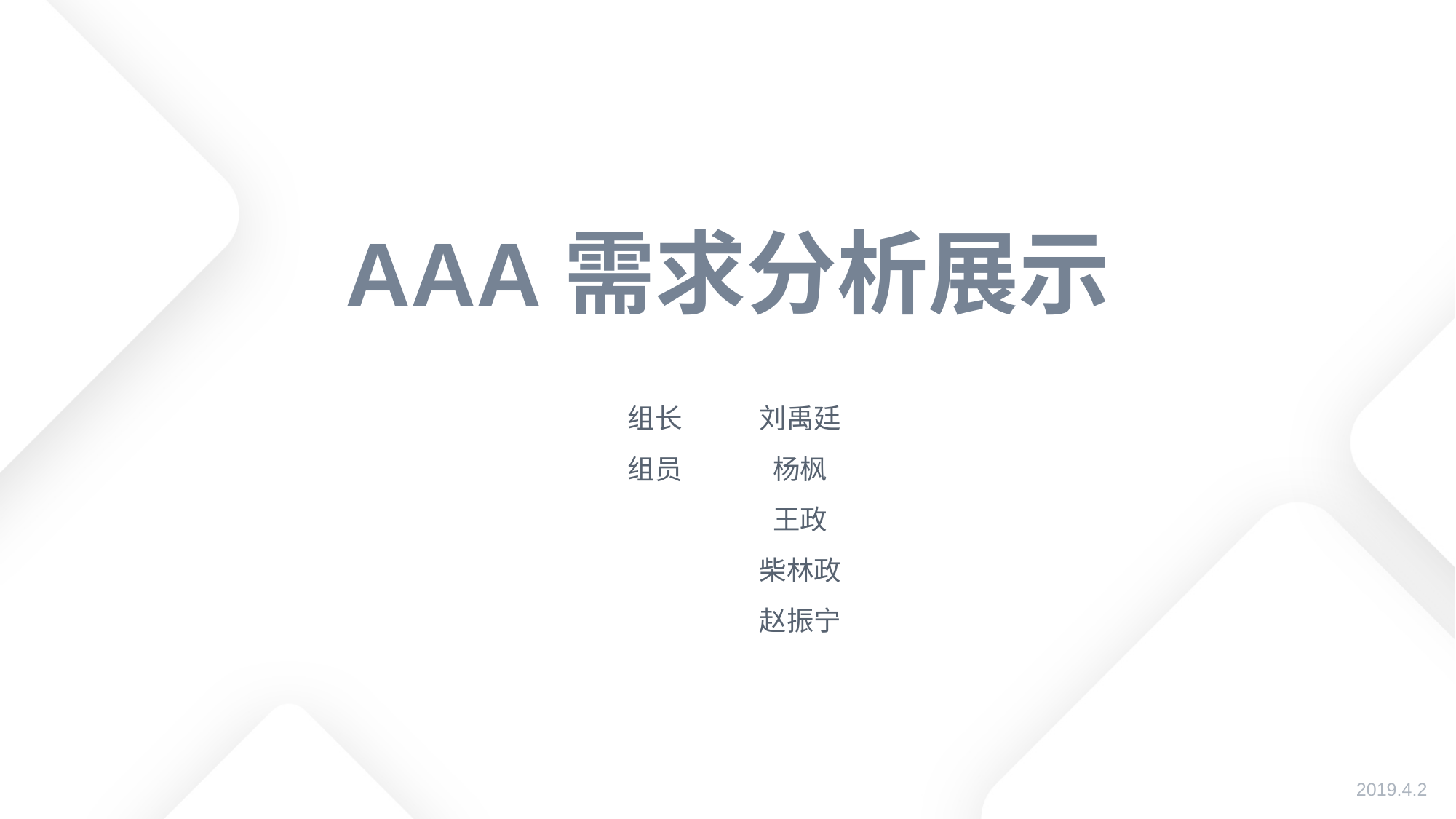

# AAA需求分析展示
| 组长 | 刘禹廷 |
| --- | --- |
| 组员 | 杨枫 |
|  | 王政 |
|  | 柴林政 |
|  | 赵振宁 |
2019.4.2